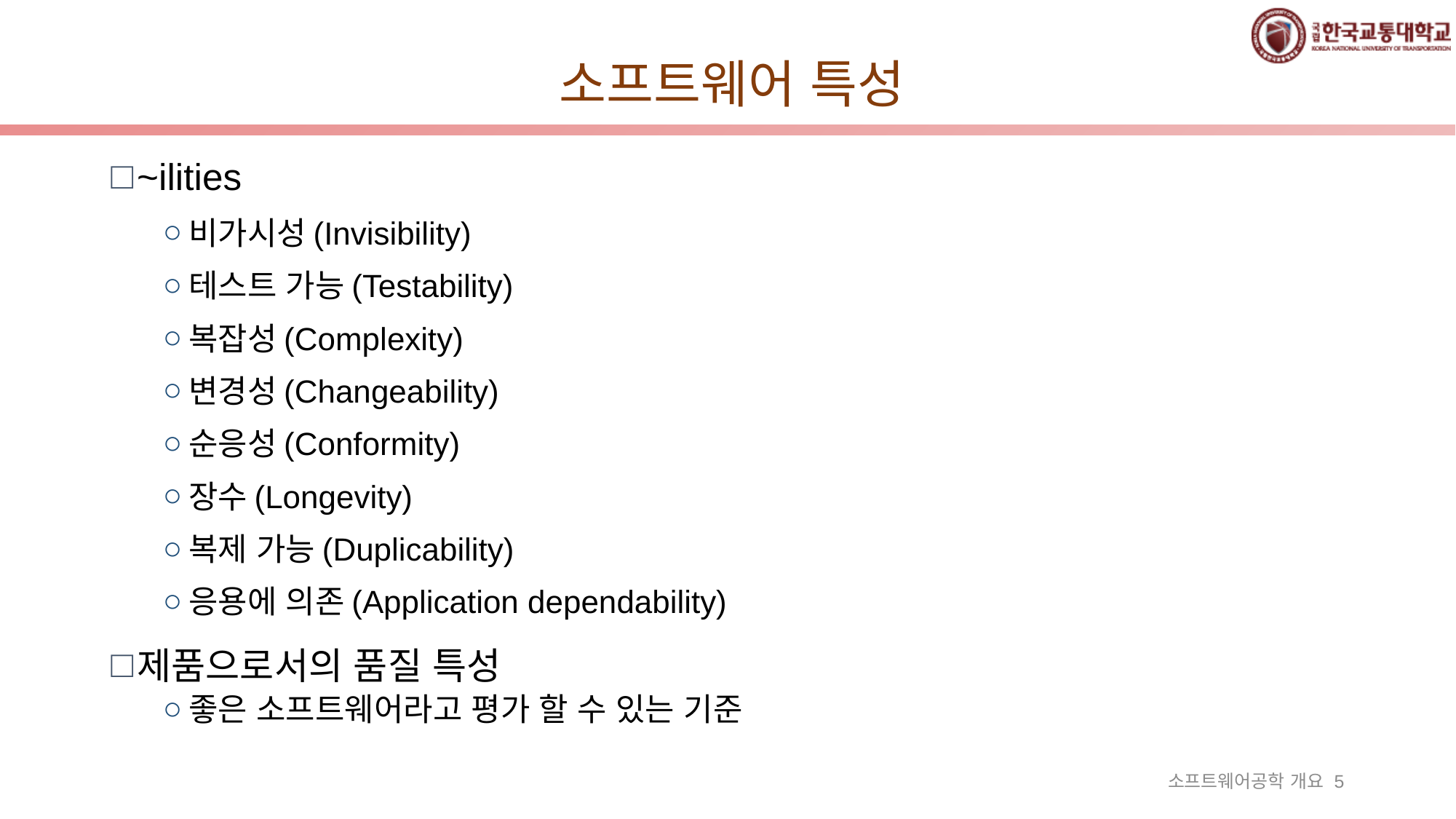

# 소프트웨어 특성
~ilities
비가시성(Invisibility)
테스트 가능(Testability)
복잡성(Complexity)
변경성(Changeability)
순응성(Conformity)
장수(Longevity)
복제 가능(Duplicability)
응용에 의존(Application dependability)
제품으로서의 품질 특성
좋은 소프트웨어라고 평가 할 수 있는 기준
소프트웨어공학 개요 5